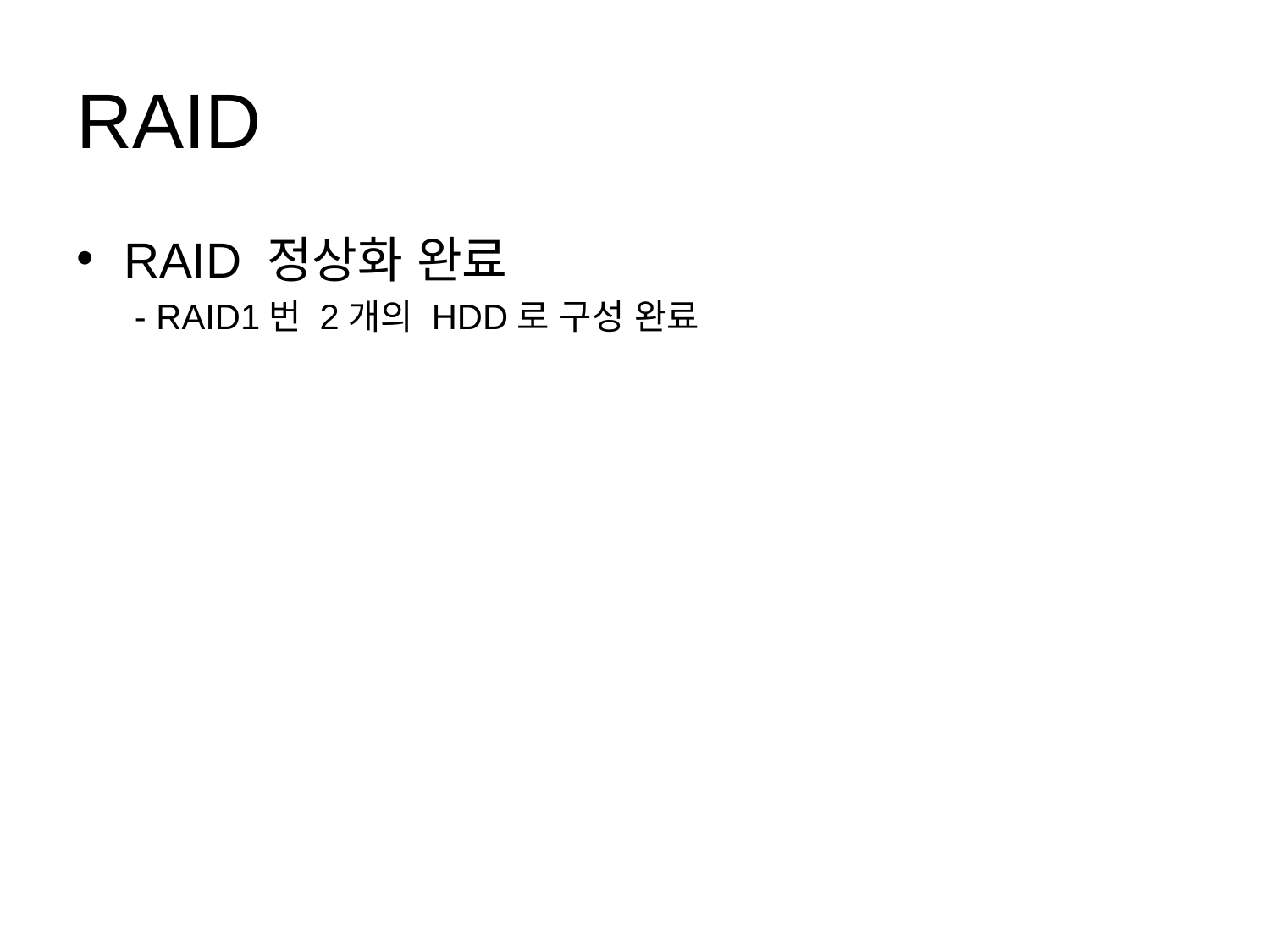

# RAID
RAID 정상화 완료
      - RAID1번 2개의 HDD로 구성 완료